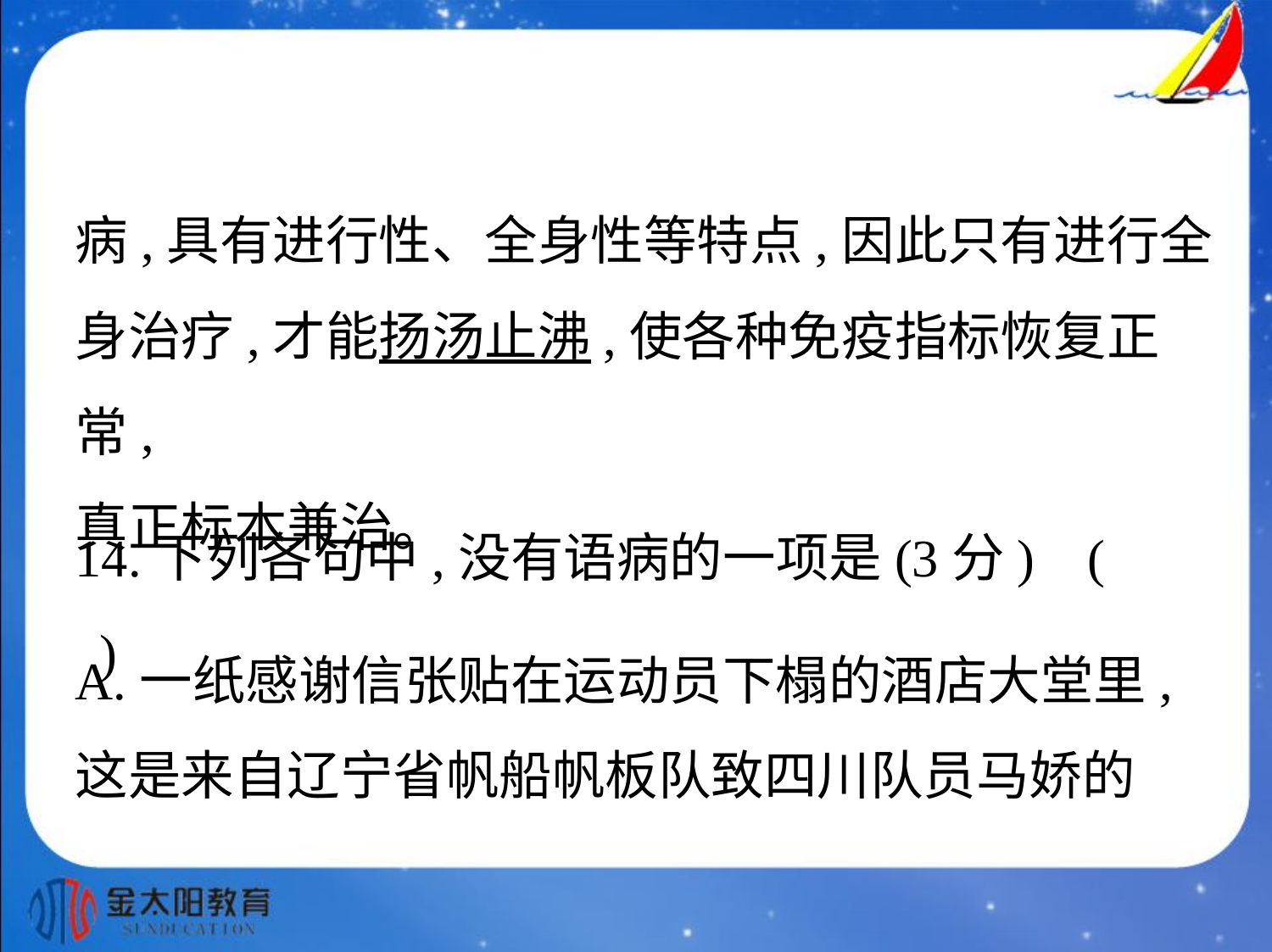

病,具有进行性、全身性等特点,因此只有进行全
身治疗,才能扬汤止沸,使各种免疫指标恢复正常,
真正标本兼治。
14.下列各句中,没有语病的一项是(3分) (　    )
A.一纸感谢信张贴在运动员下榻的酒店大堂里,
这是来自辽宁省帆船帆板队致四川队员马娇的